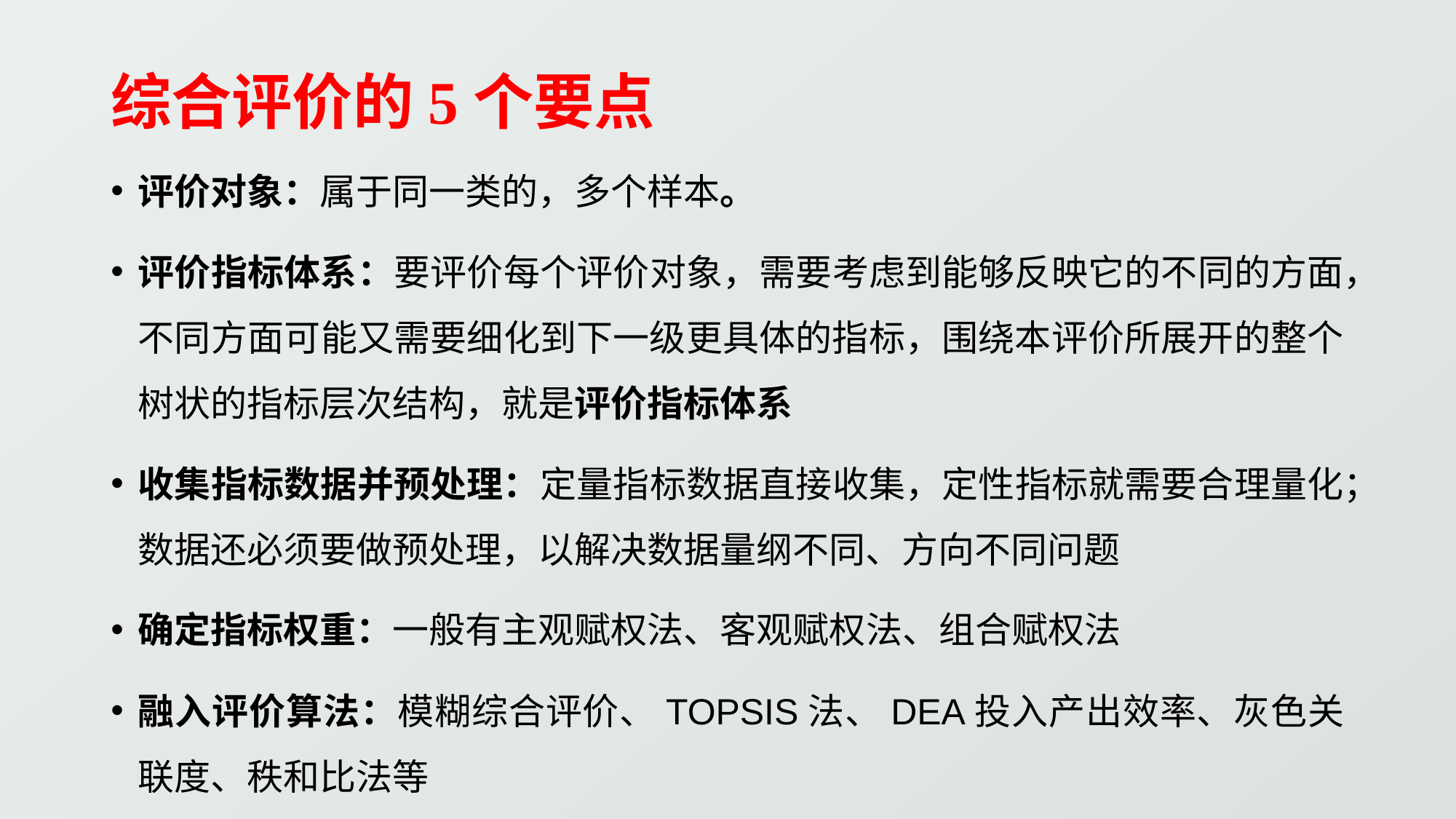

# 综合评价的5个要点
评价对象：属于同一类的，多个样本。
评价指标体系：要评价每个评价对象，需要考虑到能够反映它的不同的方面，不同方面可能又需要细化到下一级更具体的指标，围绕本评价所展开的整个树状的指标层次结构，就是评价指标体系
收集指标数据并预处理：定量指标数据直接收集，定性指标就需要合理量化；数据还必须要做预处理，以解决数据量纲不同、方向不同问题
确定指标权重：一般有主观赋权法、客观赋权法、组合赋权法
融入评价算法：模糊综合评价、TOPSIS法、DEA投入产出效率、灰色关联度、秩和比法等